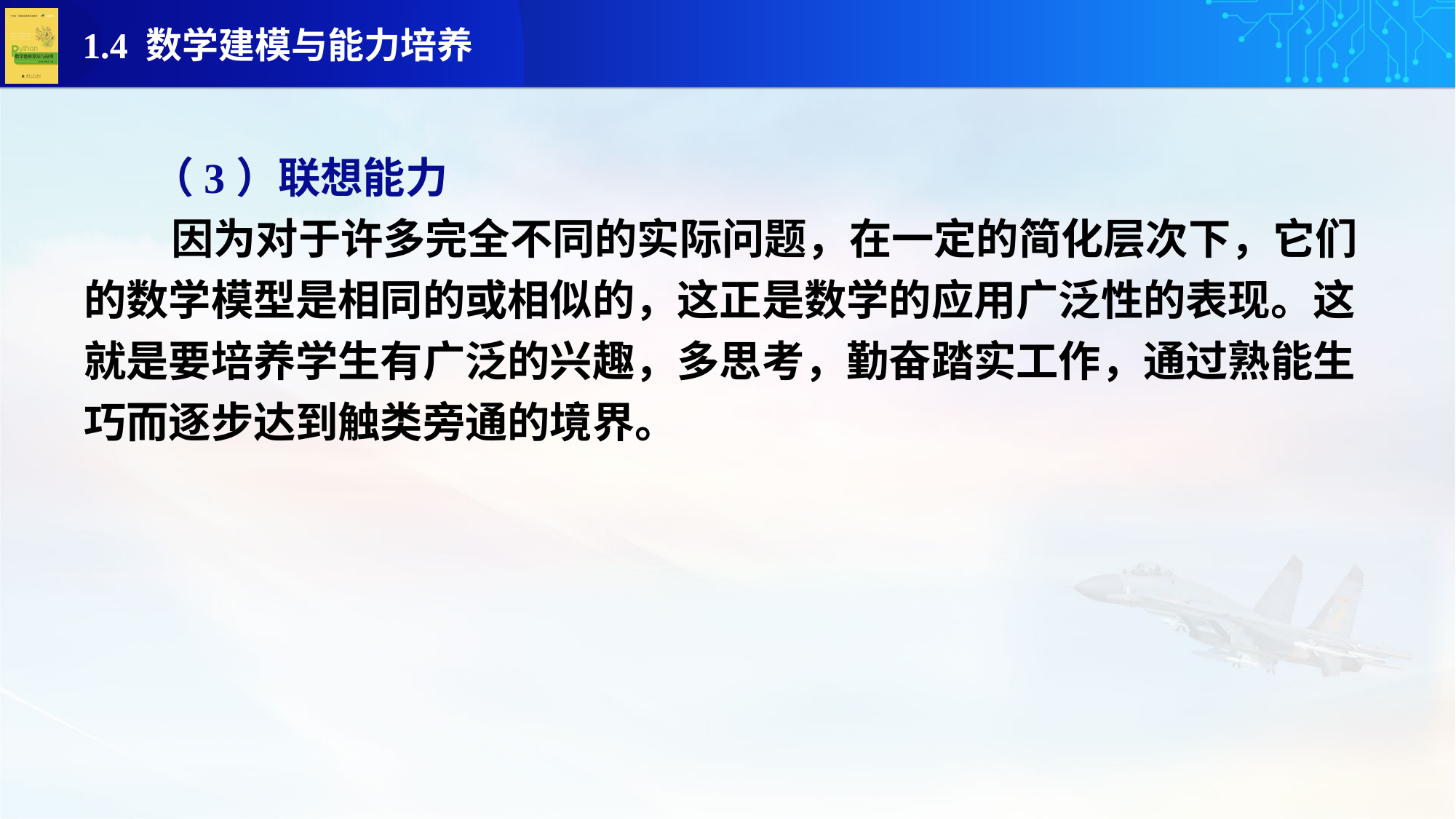

（3）联想能力
        因为对于许多完全不同的实际问题，在一定的简化层次下，它们的数学模型是相同的或相似的，这正是数学的应用广泛性的表现。这就是要培养学生有广泛的兴趣，多思考，勤奋踏实工作，通过熟能生巧而逐步达到触类旁通的境界。